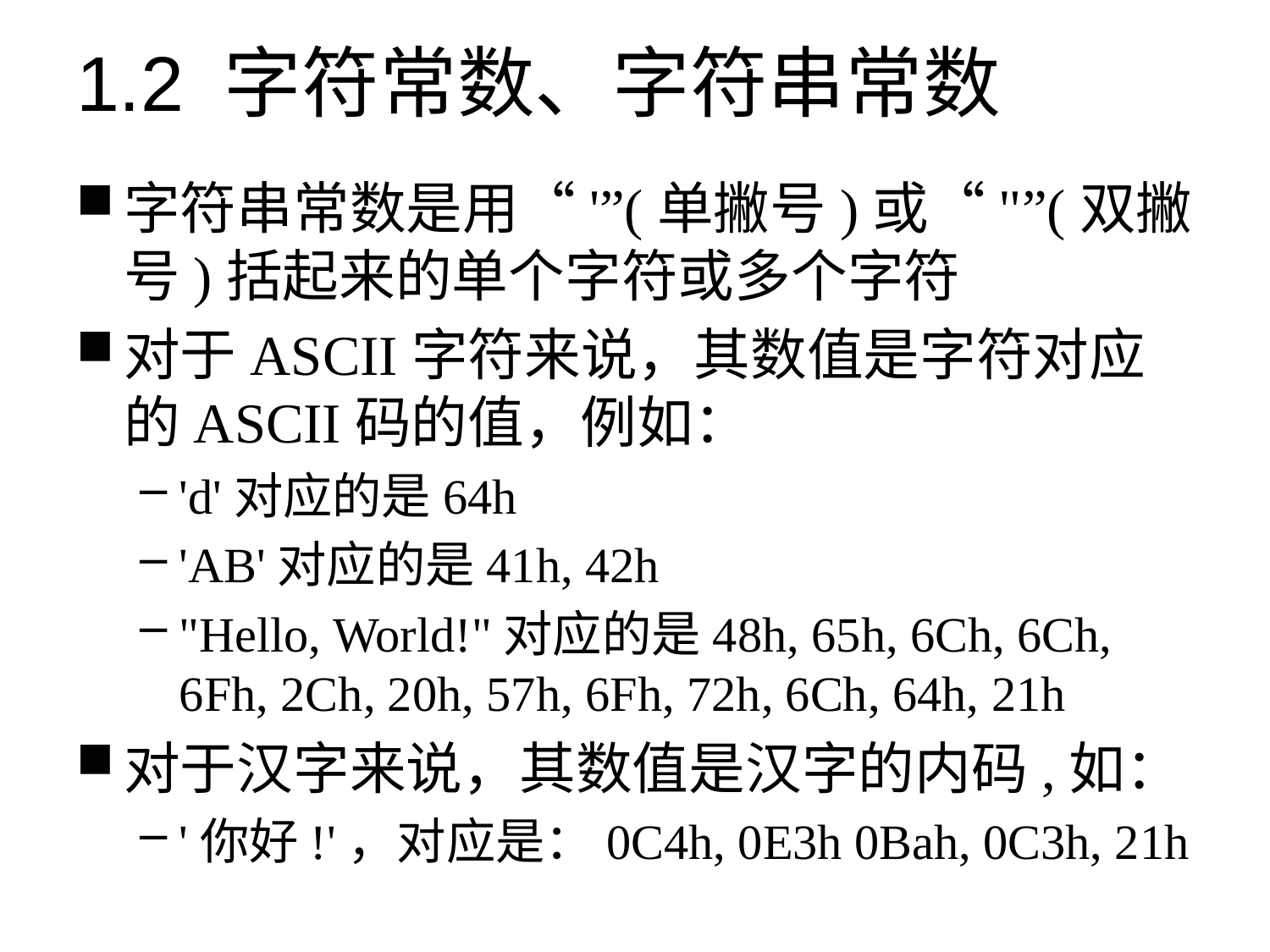

# 1.2 字符常数、字符串常数
字符串常数是用“'”(单撇号)或“"”(双撇号)括起来的单个字符或多个字符
对于ASCII字符来说，其数值是字符对应的ASCII码的值，例如：
'd'对应的是64h
'AB'对应的是41h, 42h
"Hello, World!"对应的是48h, 65h, 6Ch, 6Ch, 6Fh, 2Ch, 20h, 57h, 6Fh, 72h, 6Ch, 64h, 21h
对于汉字来说，其数值是汉字的内码,如：
'你好!'，对应是：0C4h, 0E3h 0Bah, 0C3h, 21h